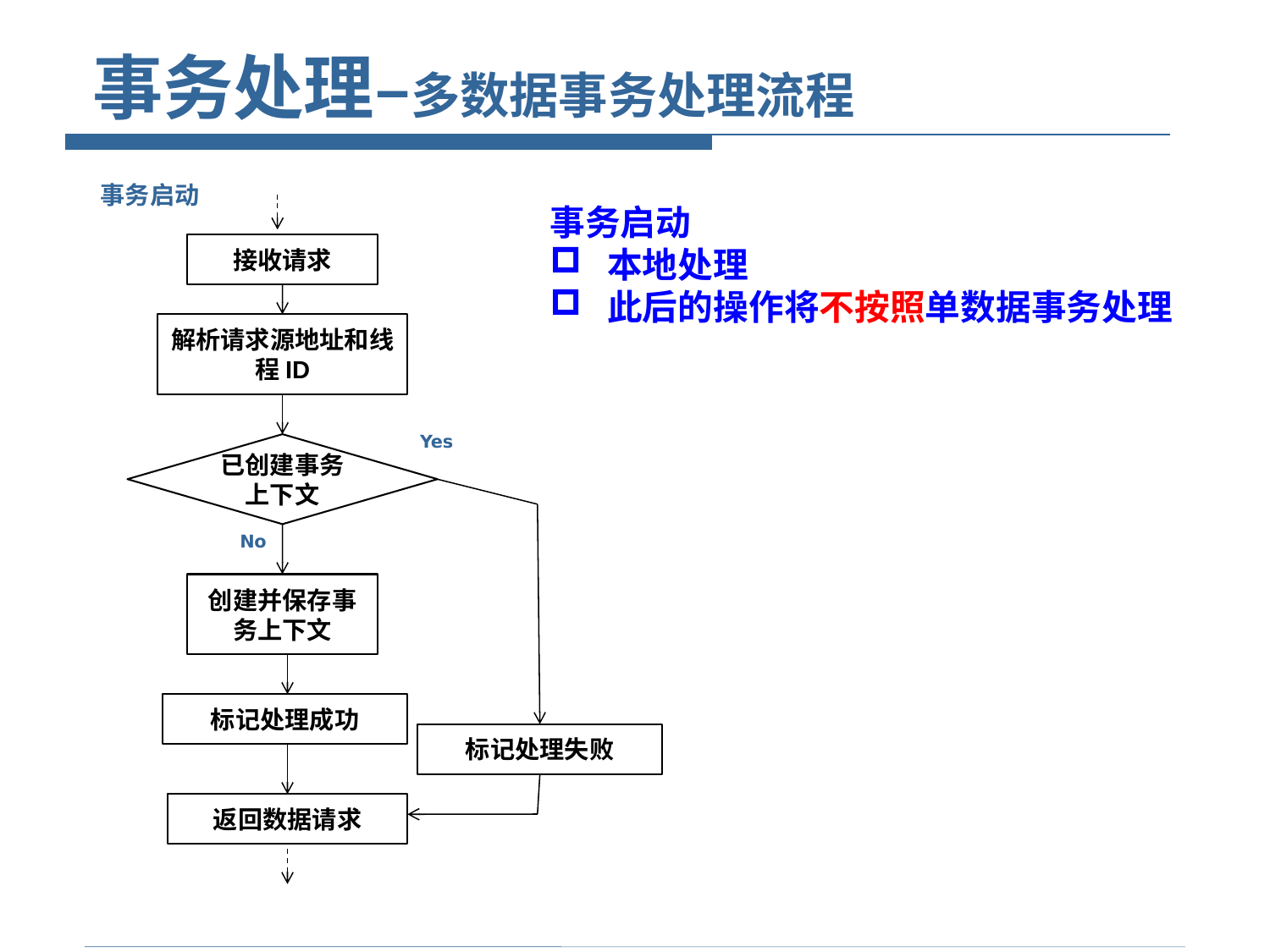

# 事务处理–多数据事务处理流程
事务启动
接收请求
解析请求源地址和线程ID
Yes
已创建事务上下文
No
创建并保存事务上下文
标记处理成功
标记处理失败
返回数据请求
事务启动
  本地处理
  此后的操作将不按照单数据事务处理